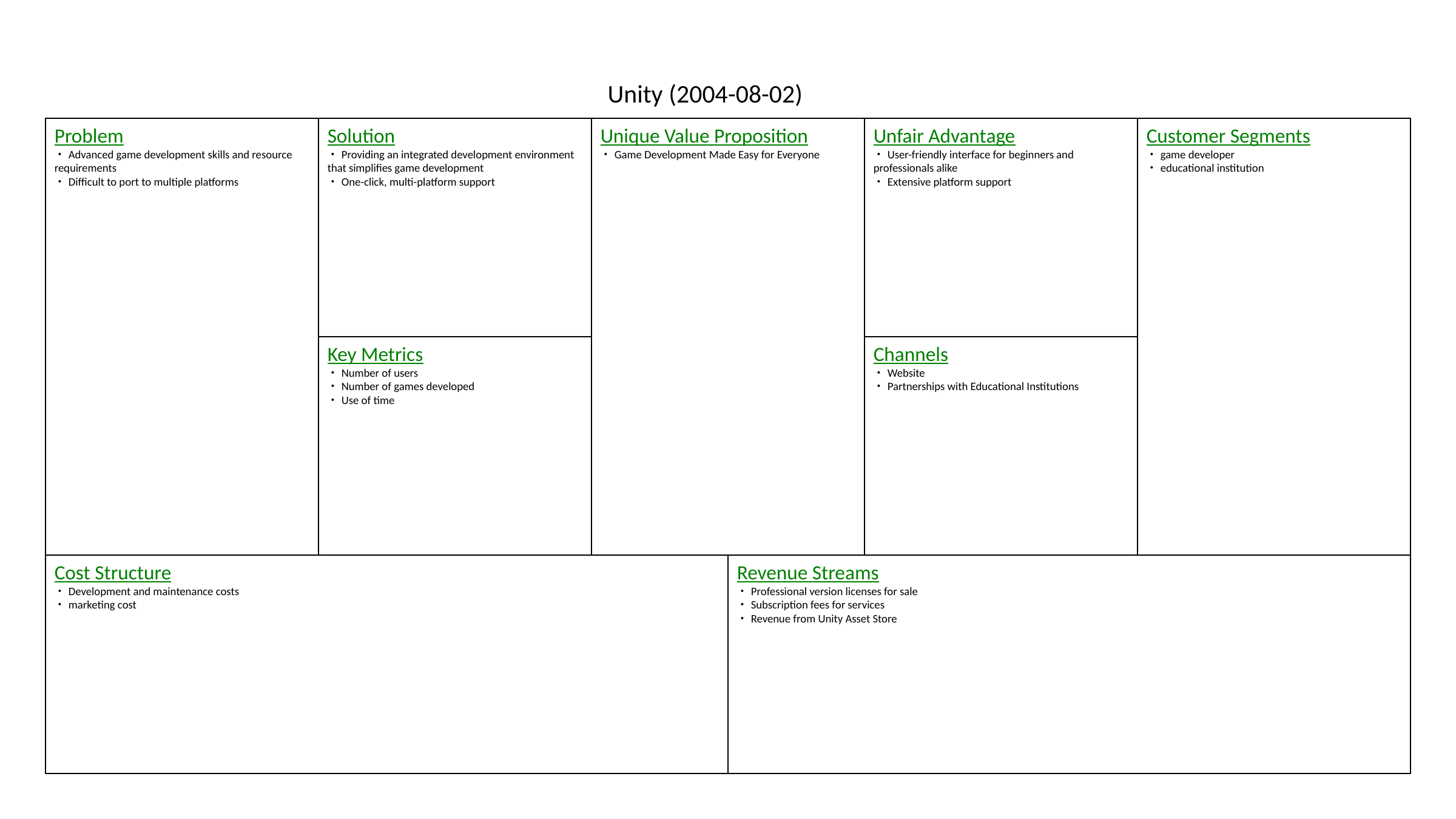

Unity (2004-08-02)
Problem
・Advanced game development skills and resource requirements
・Difficult to port to multiple platforms
Solution
・Providing an integrated development environment that simplifies game development
・One-click, multi-platform support
Unique Value Proposition
・Game Development Made Easy for Everyone
Unfair Advantage
・User-friendly interface for beginners and professionals alike
・Extensive platform support
Customer Segments
・game developer
・educational institution
Key Metrics
・Number of users
・Number of games developed
・Use of time
Channels
・Website
・Partnerships with Educational Institutions
Cost Structure
・Development and maintenance costs
・marketing cost
Revenue Streams
・Professional version licenses for sale
・Subscription fees for services
・Revenue from Unity Asset Store